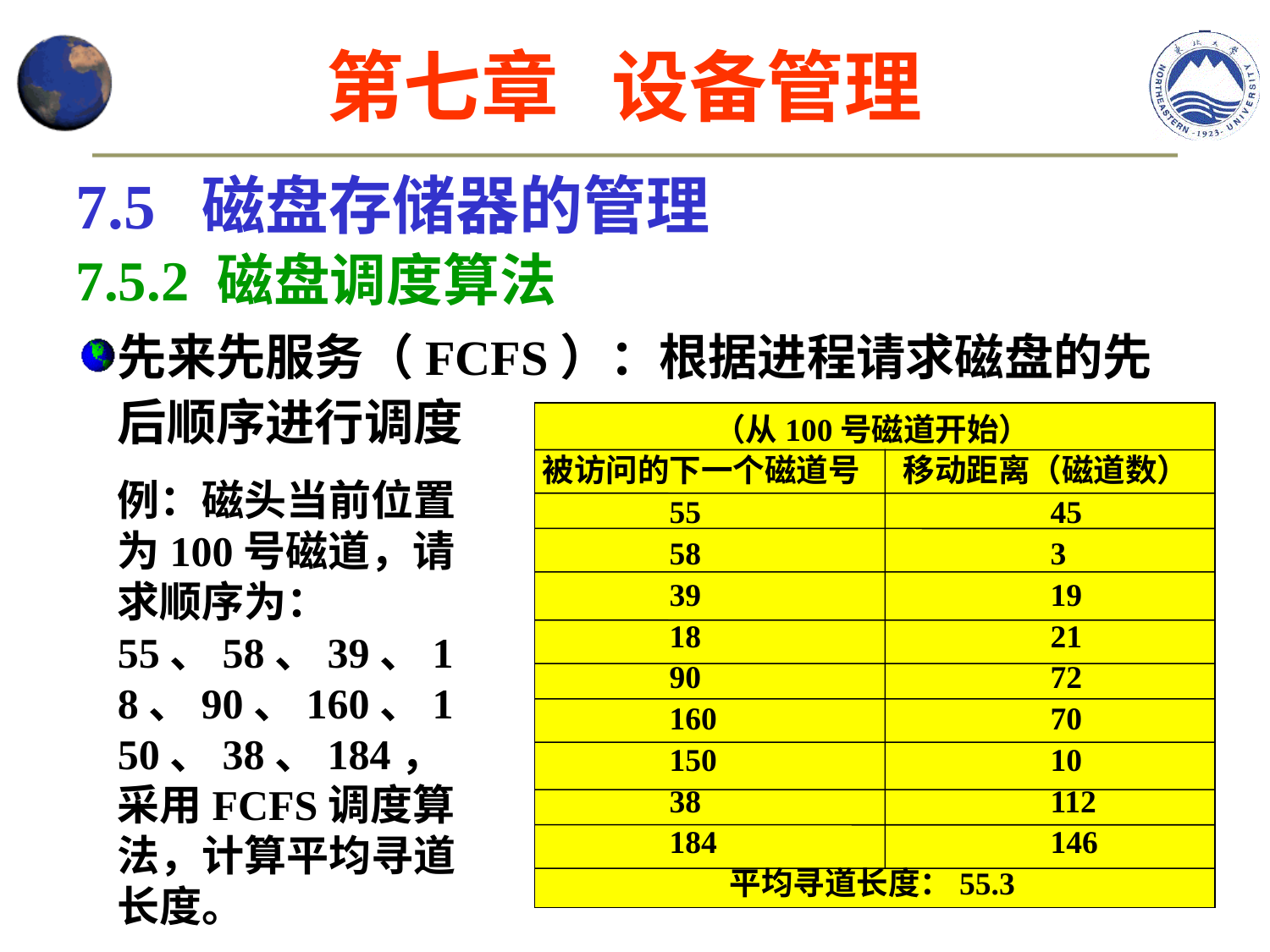

第七章   设备管理
7.5  磁盘存储器的管理
7.5.2 磁盘调度算法
先来先服务（FCFS）：根据进程请求磁盘的先后顺序进行调度
（从100号磁道开始）
被访问的下一个磁道号      移动距离（磁道数）
	55			45
	58			3
	39			19
	18			21
	90			72
	160			70
	150			10
	38			112
	184			146
平均寻道长度：55.3

例：磁头当前位置为100号磁道，请求顺序为：55、58、39、18、90、160、150、38、184，采用FCFS调度算法，计算平均寻道长度。